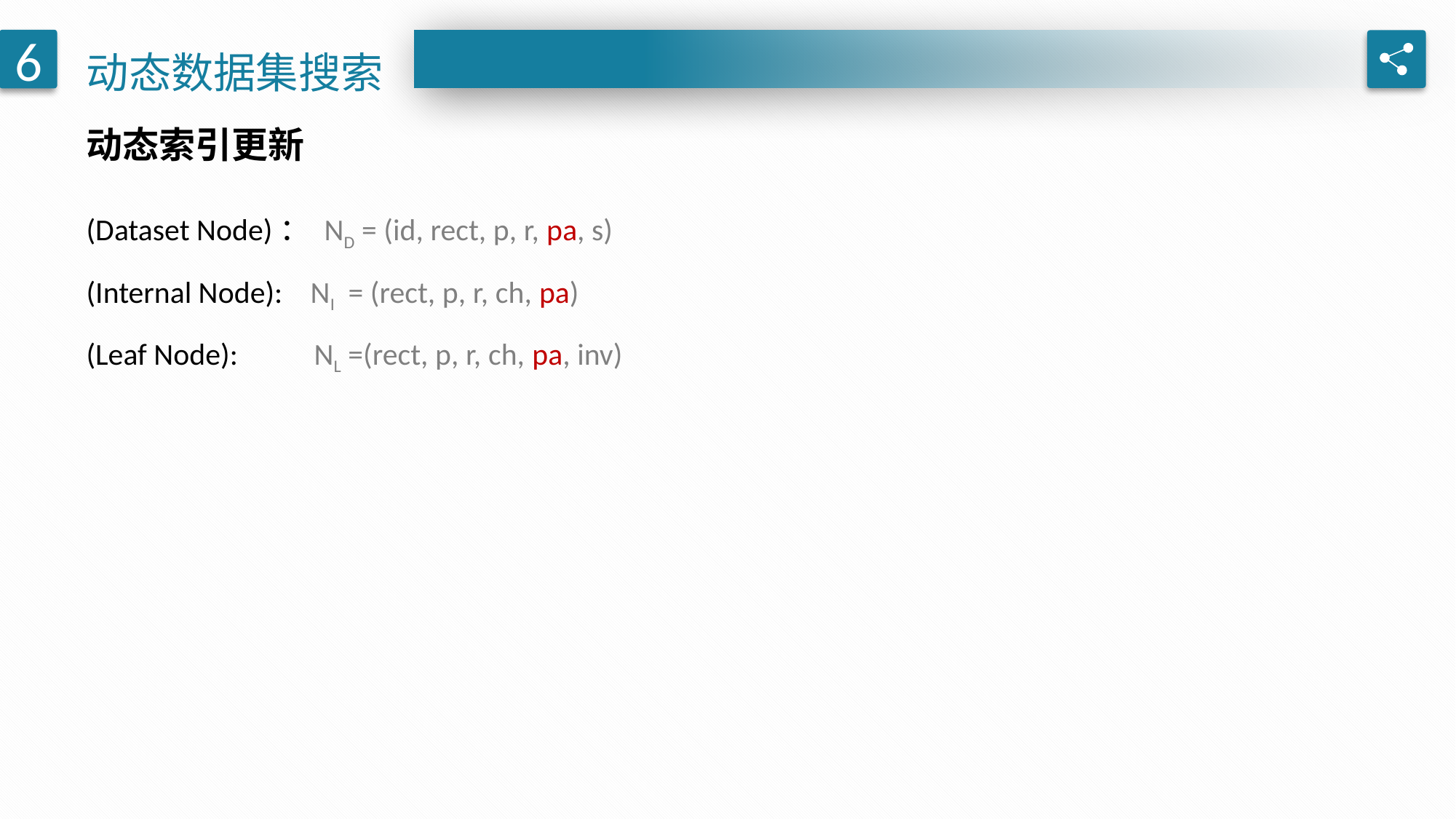

动态数据集搜索
6

动态索引更新
(Dataset Node)： ND = (id, rect, p, r, pa, s)
(Internal Node):    NI  = (rect, p, r, ch, pa)
(Leaf Node):           NL =(rect, p, r, ch, pa, inv)